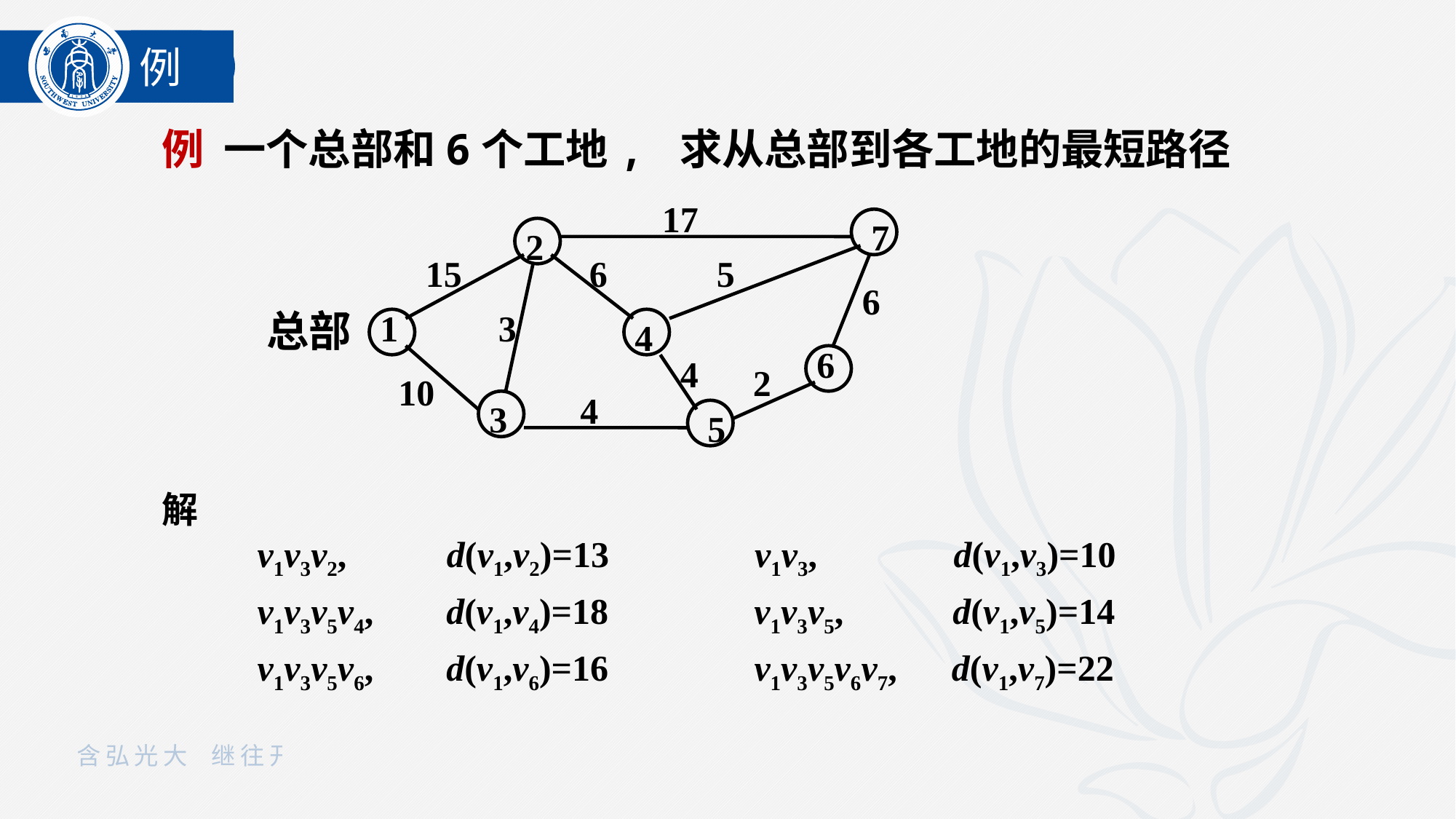

例
例  一个总部和6个工地, 求从总部到各工地的最短路径

解
17

7
2
15
6
5
6
1
3
4
6
4
2
10
4
3
5
总部
v1v3v2,           d(v1,v2)=13                v1v3,               d(v1,v3)=10
v1v3v5v4,        d(v1,v4)=18                v1v3v5,            d(v1,v5)=14
v1v3v5v6,        d(v1,v6)=16                v1v3v5v6v7,      d(v1,v7)=22